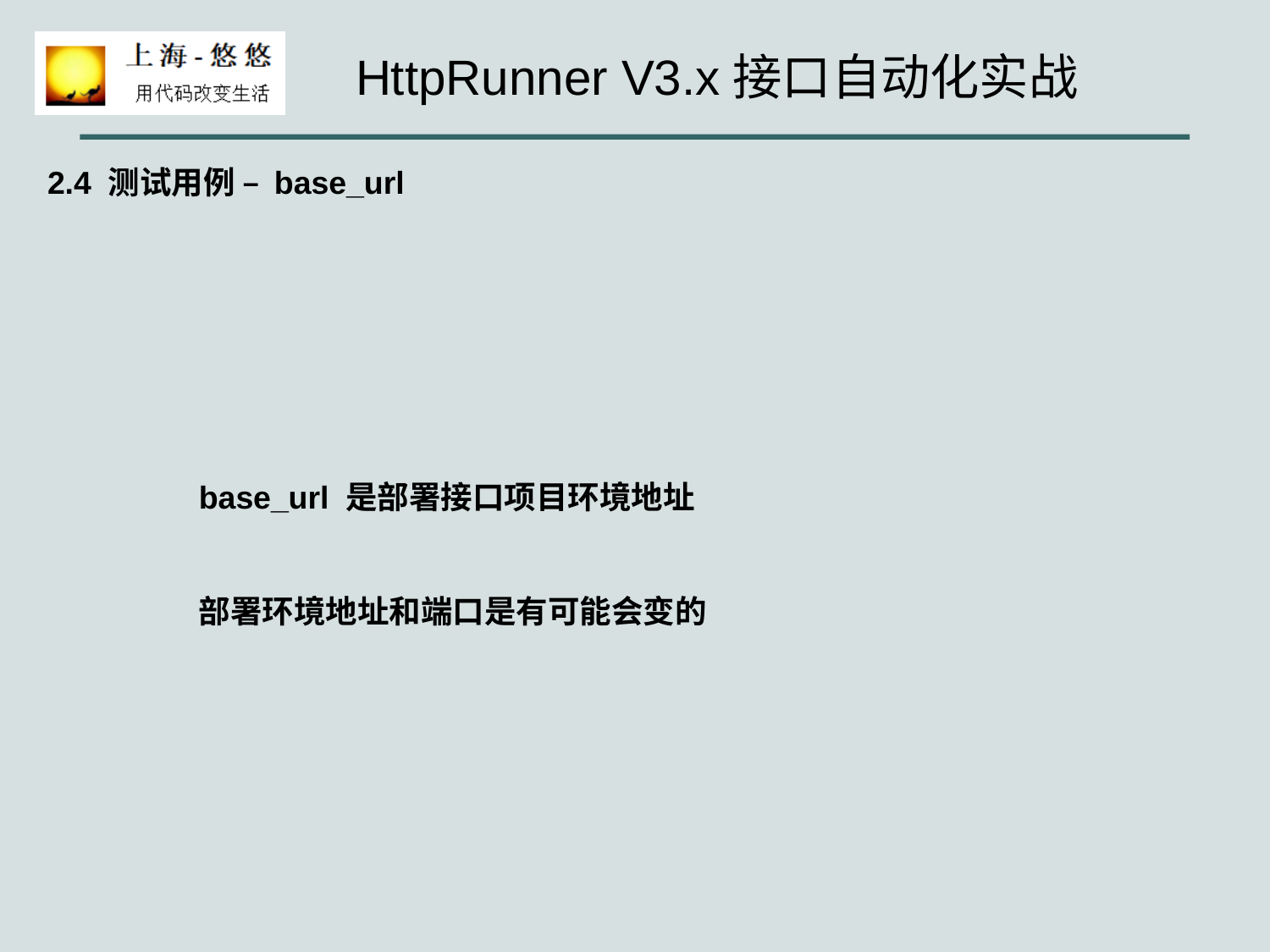

2.4 测试用例 – base_url
base_url 是部署接口项目环境地址

部署环境地址和端口是有可能会变的